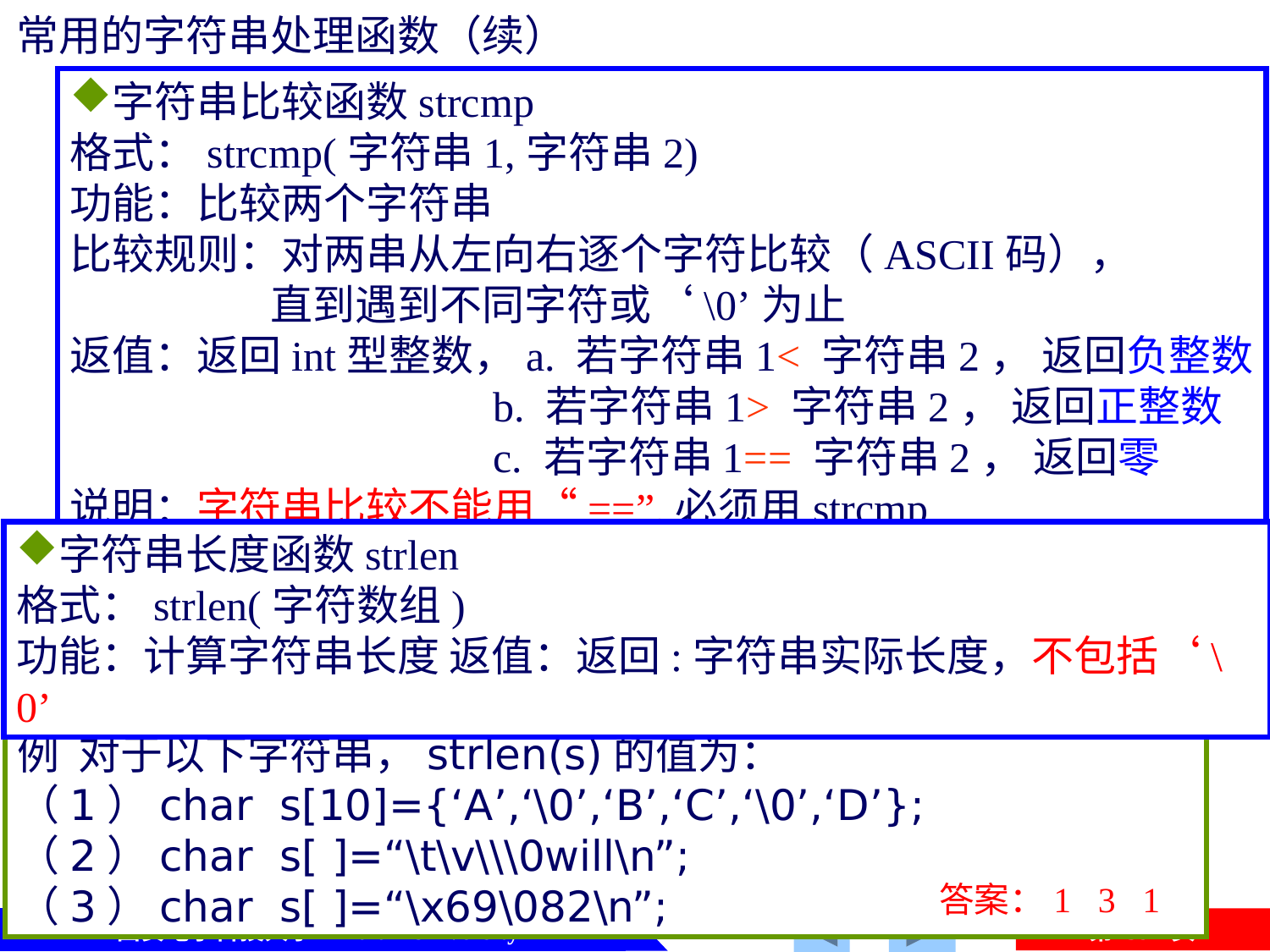

常用的字符串处理函数（续）
字符串比较函数strcmp
格式：strcmp(字符串1,字符串2)
功能：比较两个字符串
比较规则：对两串从左向右逐个字符比较（ASCII码），
                    直到遇到不同字符或‘\0’为止
返值：返回int型整数，a. 若字符串1< 字符串2， 返回负整数
                                        b. 若字符串1> 字符串2， 返回正整数
                                        c. 若字符串1== 字符串2， 返回零
说明：字符串比较不能用“==”,必须用strcmp
字符串长度函数strlen
格式：strlen(字符数组)
功能：计算字符串长度 返值：返回:字符串实际长度，不包括‘\0’
例  对于以下字符串，strlen(s)的值为：
（1）char  s[10]={‘A’,‘\0’,‘B’,‘C’,‘\0’,‘D’};
（2）char  s[ ]=“\t\v\\\0will\n”;
（3）char  s[ ]=“\x69\082\n”;
39
答案：1   3   1